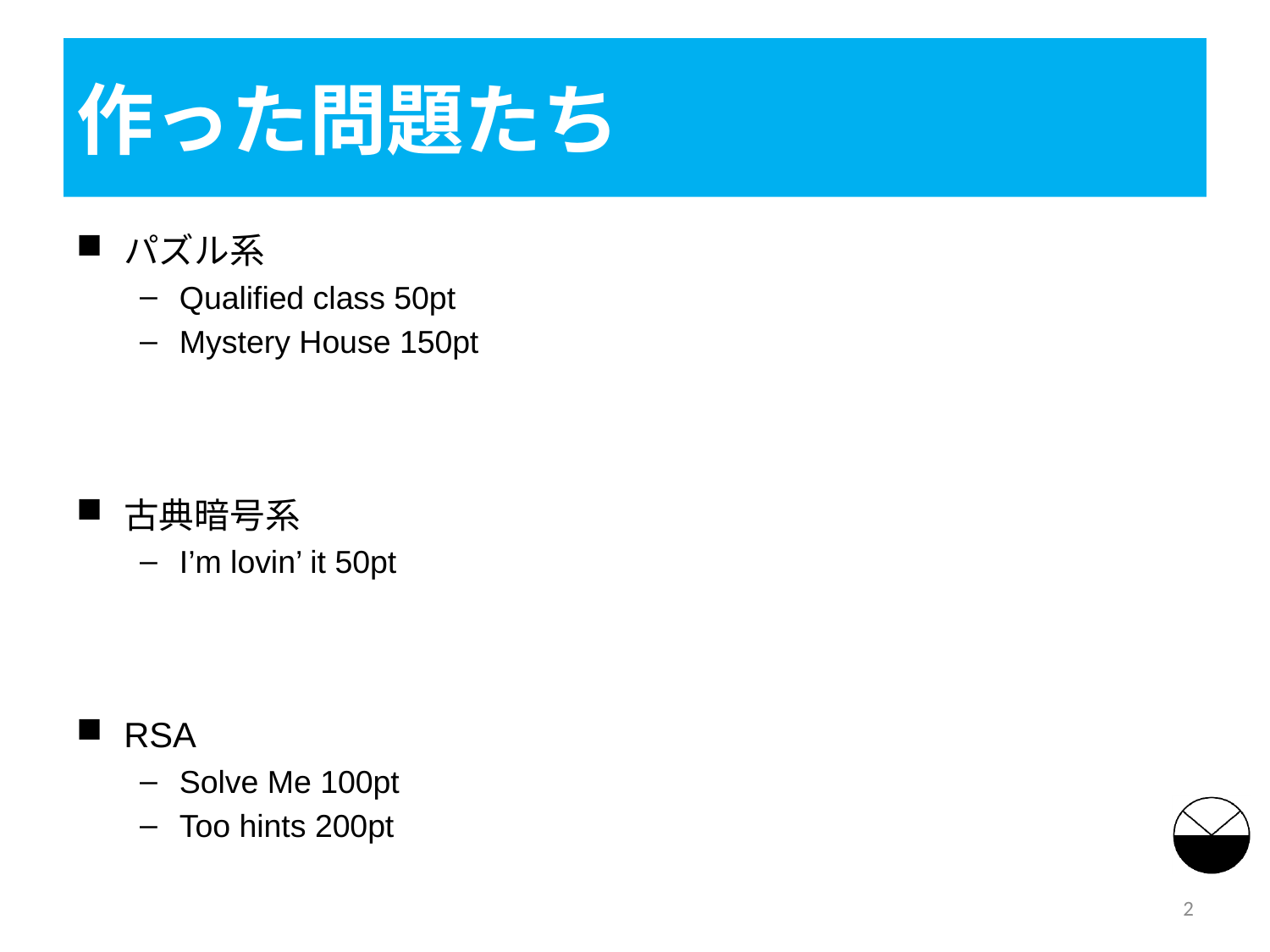

# 作った問題たち
パズル系
Qualified class 50pt
Mystery House 150pt

古典暗号系
I’m lovin’ it 50pt

RSA
Solve Me 100pt
Too hints 200pt
2